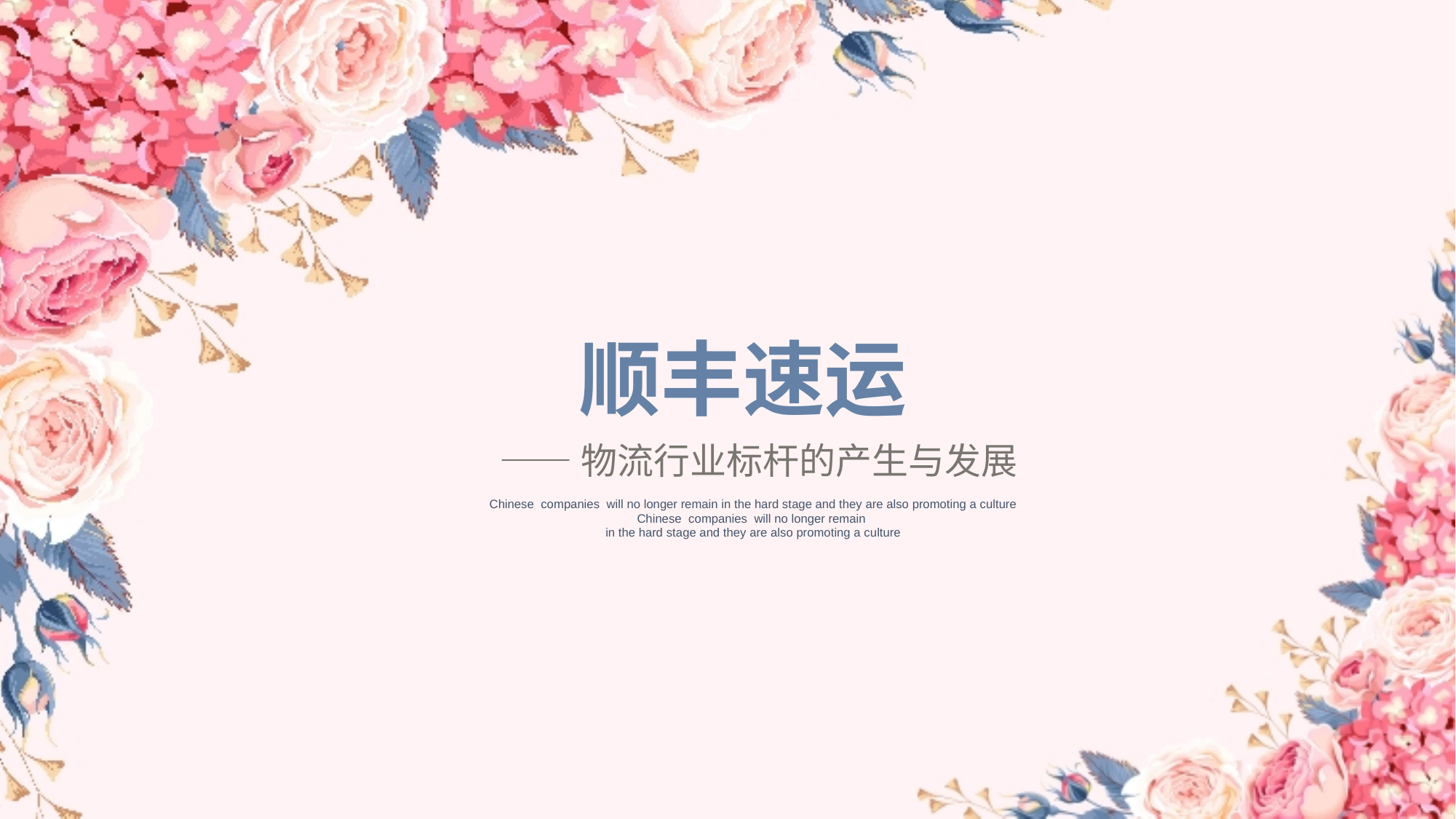

顺丰速运
——物流行业标杆的产生与发展
Chinese  companies  will no longer remain in the hard stage and they are also promoting a culture Chinese  companies  will no longer remain
in the hard stage and they are also promoting a culture